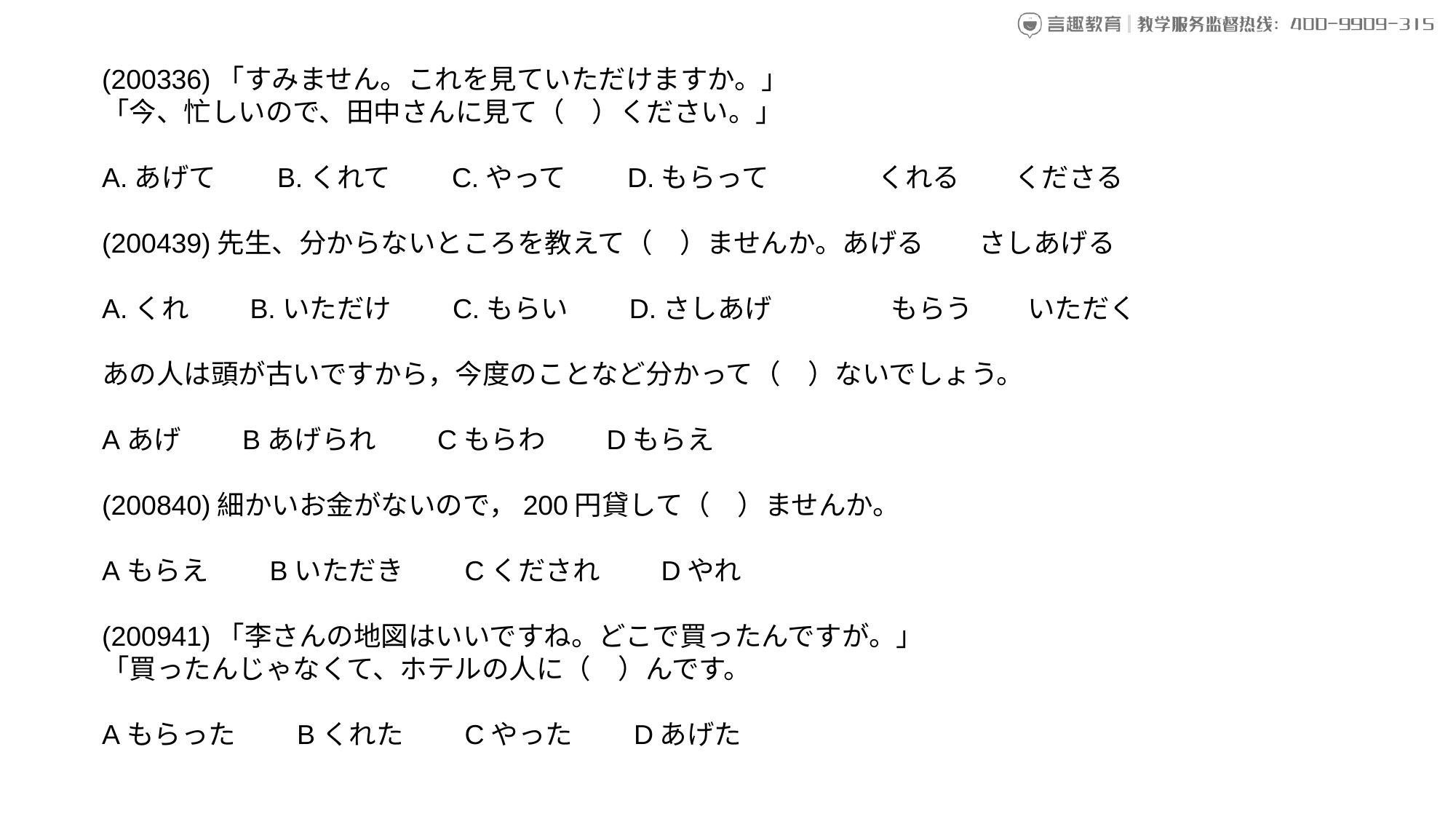

(200336)「すみません。これを見ていただけますか。」
「今、忙しいので、田中さんに見て（　）ください。」

A.あげて　　B.くれて　　C.やって　　D.もらって　　　　くれる　　くださる

(200439)先生、分からないところを教えて（　）ませんか。あげる　　さしあげる

A.くれ　　B.いただけ　　C.もらい　　D.さしあげ      　　　もらう　　いただく

あの人は頭が古いですから，今度のことなど分かって（　）ないでしょう。

Aあげ　　Bあげられ　　Cもらわ　　Dもらえ

(200840)細かいお金がないので，200円貸して（　）ませんか。

Aもらえ　　Bいただき　　Cくだされ　　Dやれ

(200941)「李さんの地図はいいですね。どこで買ったんですが。」
「買ったんじゃなくて、ホテルの人に（　）んです。

Aもらった　　Bくれた　　Cやった　　Dあげた